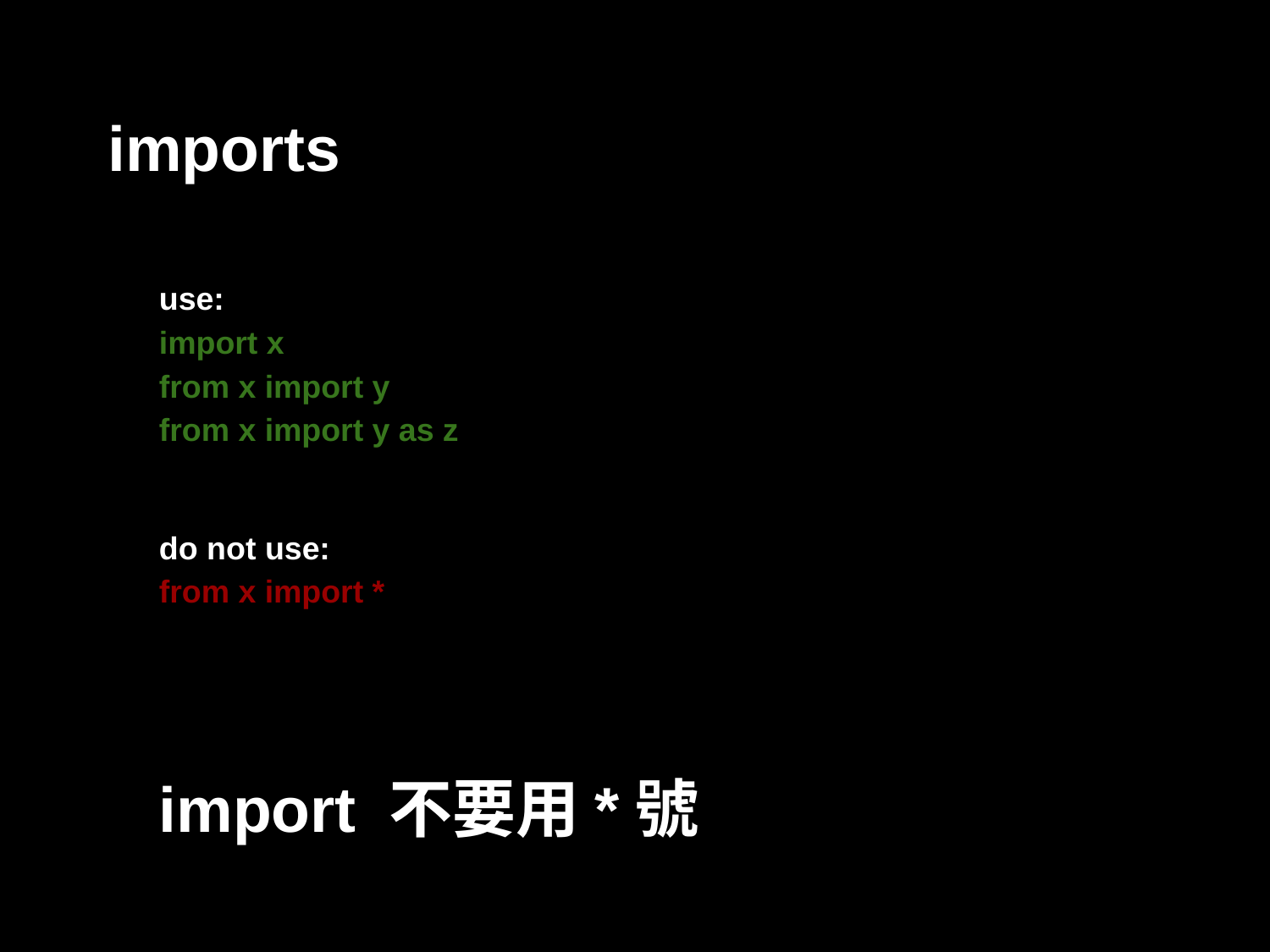

# imports

use:
import x
from x import y
from x import y as z

do not use:
from x import *

import 不要用*號